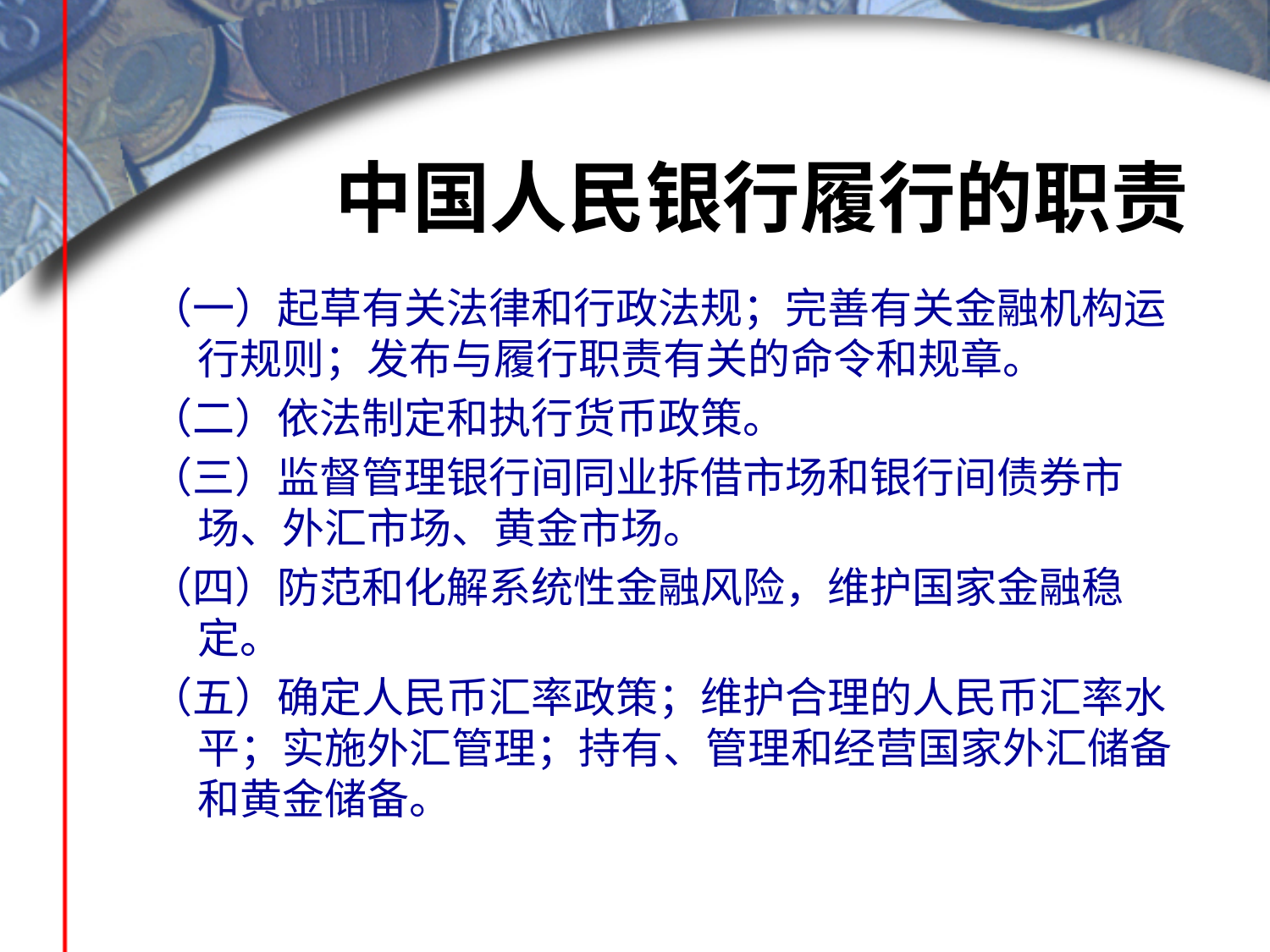

# 中国人民银行履行的职责
（一）起草有关法律和行政法规；完善有关金融机构运行规则；发布与履行职责有关的命令和规章。
（二）依法制定和执行货币政策。
（三）监督管理银行间同业拆借市场和银行间债券市场、外汇市场、黄金市场。
（四）防范和化解系统性金融风险，维护国家金融稳定。
（五）确定人民币汇率政策；维护合理的人民币汇率水平；实施外汇管理；持有、管理和经营国家外汇储备和黄金储备。